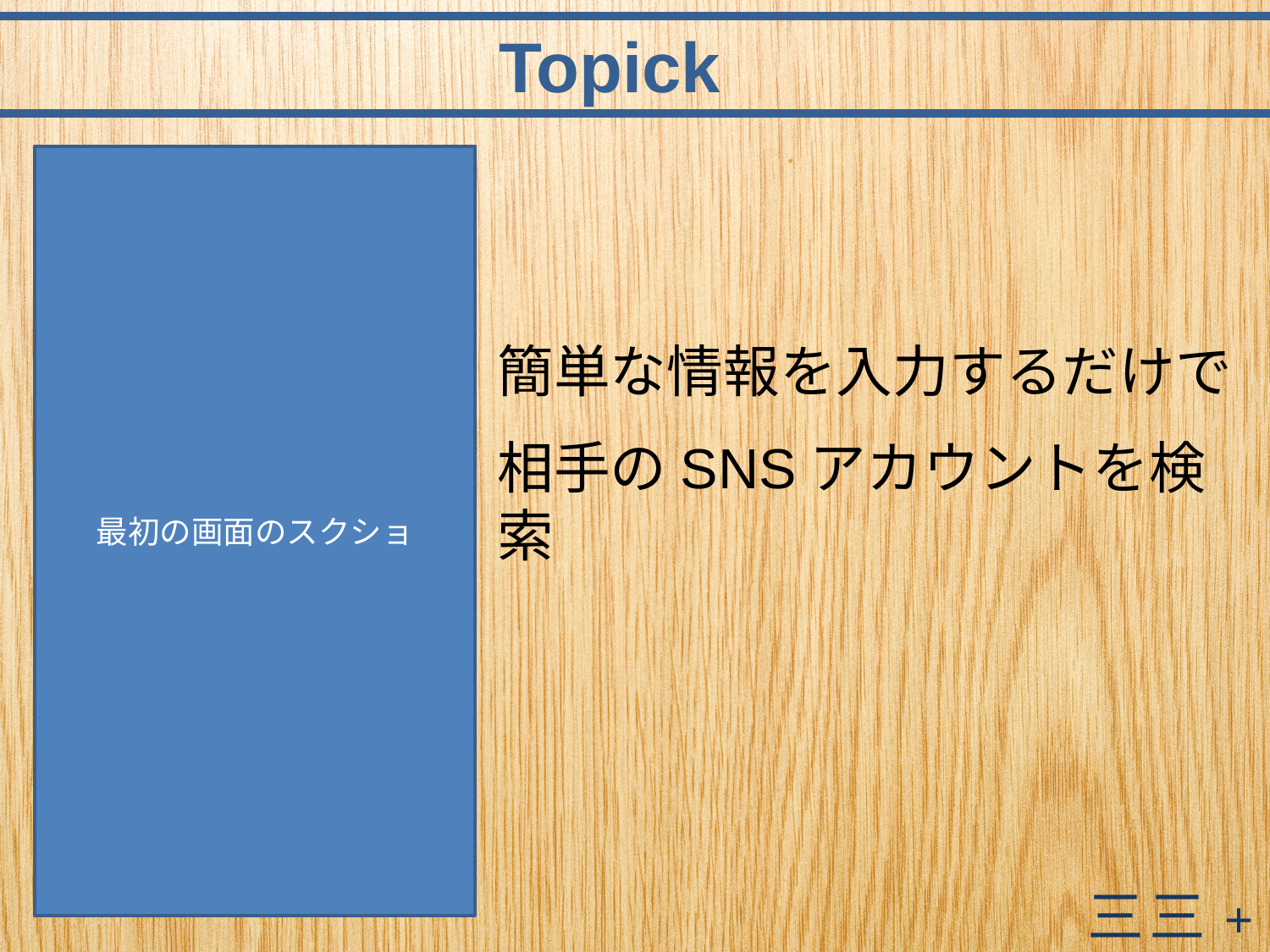

Topick
最初の画面のスクショ
簡単な情報を入力するだけで

相手のSNSアカウントを検索